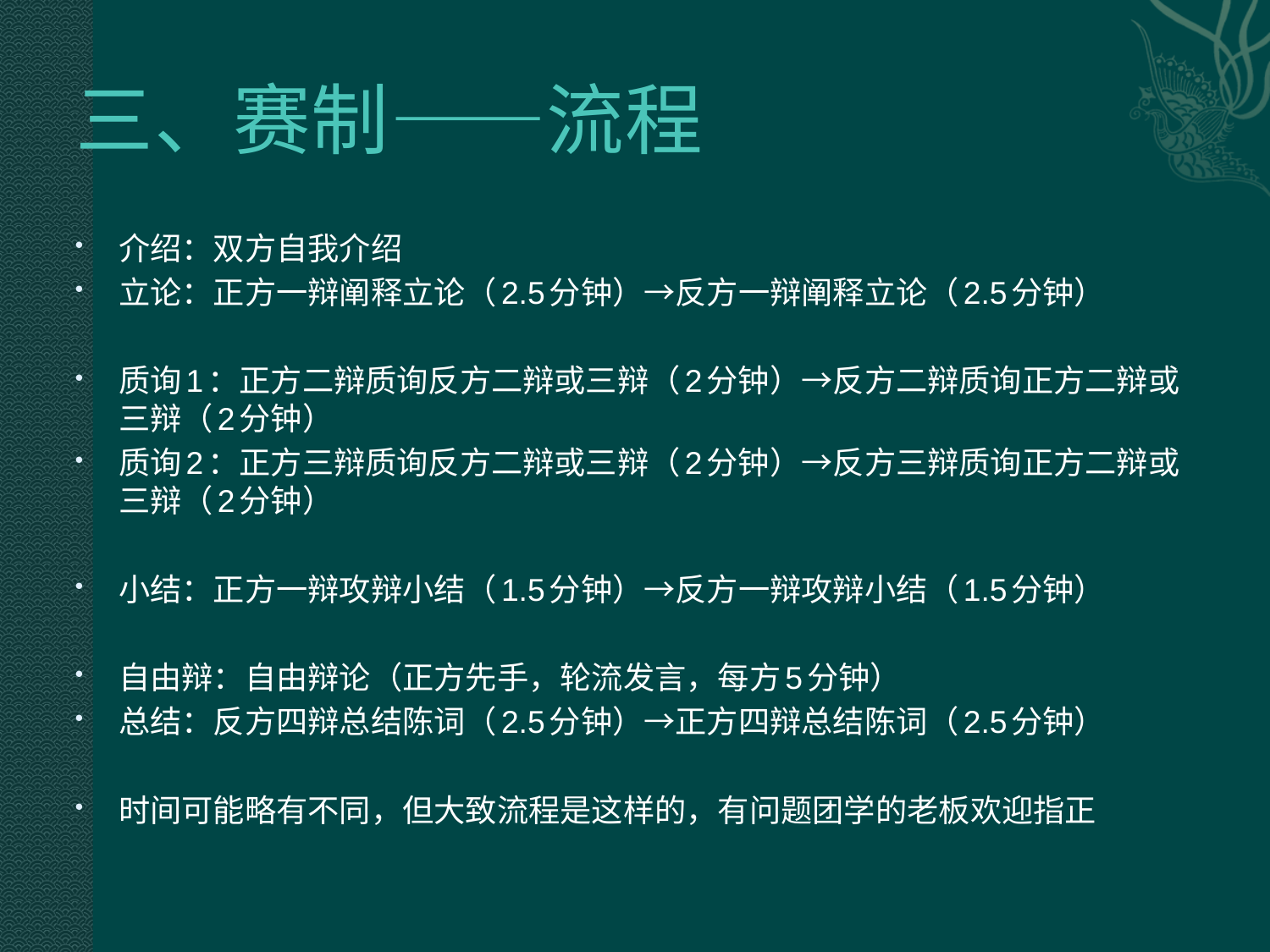

# 三、赛制——流程
介绍：双方自我介绍
立论：正方一辩阐释立论（2.5分钟）→反方一辩阐释立论（2.5分钟）

质询1：正方二辩质询反方二辩或三辩（2分钟）→反方二辩质询正方二辩或三辩（2分钟）
质询2：正方三辩质询反方二辩或三辩（2分钟）→反方三辩质询正方二辩或三辩（2分钟）

小结：正方一辩攻辩小结（1.5分钟）→反方一辩攻辩小结（1.5分钟）

自由辩：自由辩论（正方先手，轮流发言，每方5分钟）
总结：反方四辩总结陈词（2.5分钟）→正方四辩总结陈词（2.5分钟）

时间可能略有不同，但大致流程是这样的，有问题团学的老板欢迎指正